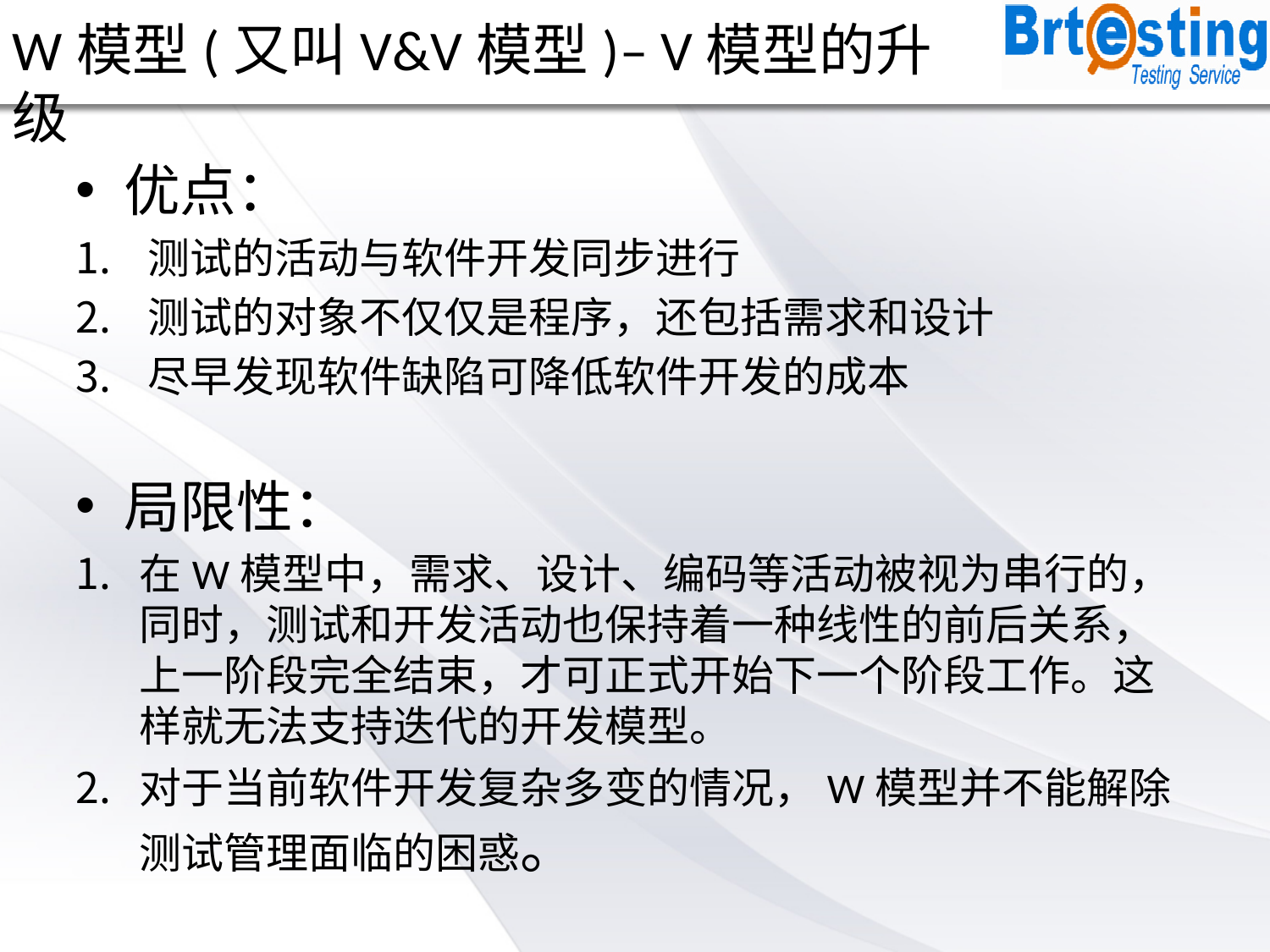

# W模型(又叫V&V模型)– V模型的升级
优点：
测试的活动与软件开发同步进行
测试的对象不仅仅是程序，还包括需求和设计
尽早发现软件缺陷可降低软件开发的成本

局限性：
在W模型中，需求、设计、编码等活动被视为串行的，同时，测试和开发活动也保持着一种线性的前后关系，上一阶段完全结束，才可正式开始下一个阶段工作。这样就无法支持迭代的开发模型。
对于当前软件开发复杂多变的情况，W模型并不能解除测试管理面临的困惑。